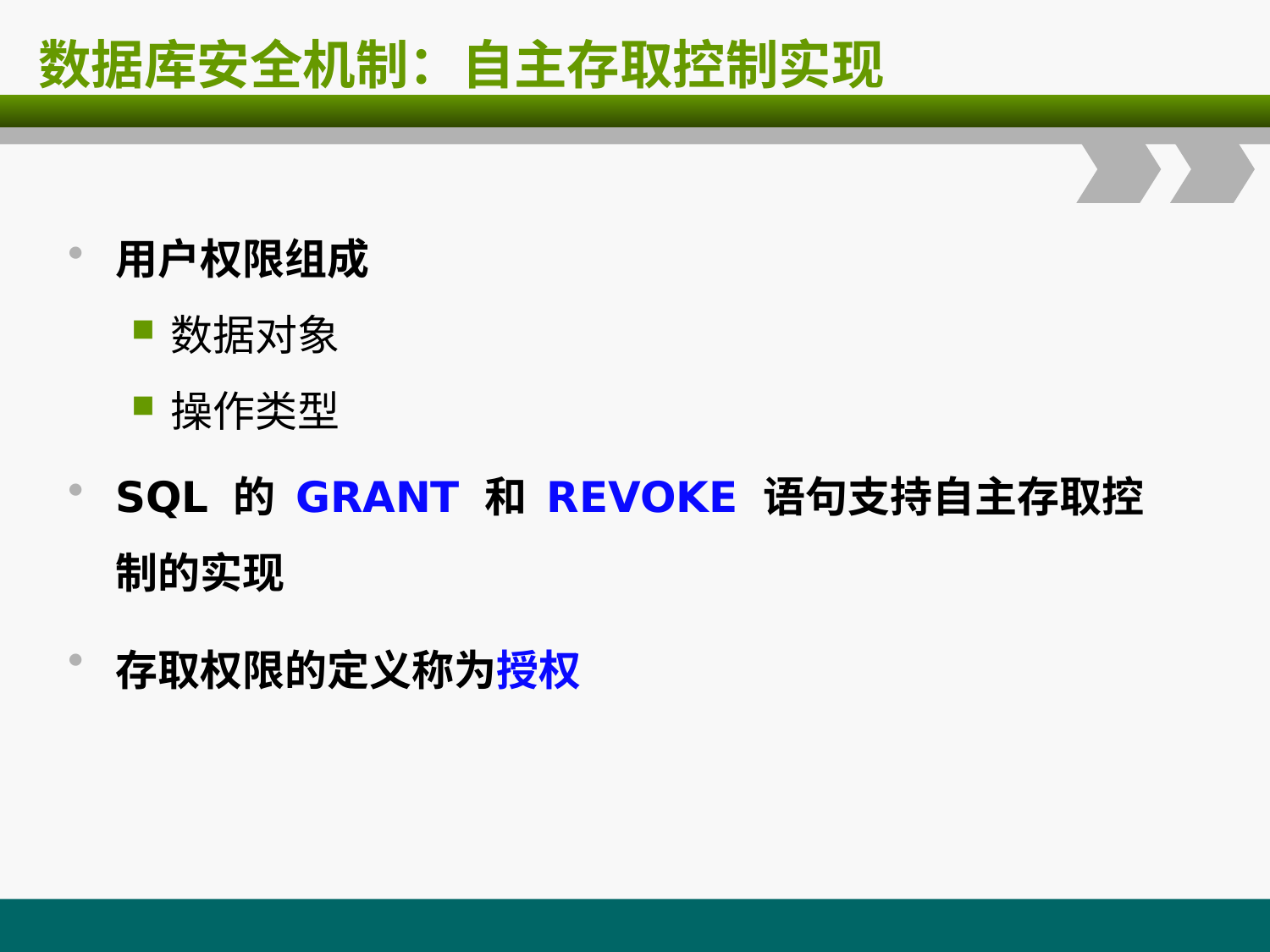

# 数据库安全机制：自主存取控制实现
用户权限组成
数据对象
操作类型
SQL 的 GRANT 和 REVOKE 语句支持自主存取控制的实现
存取权限的定义称为授权